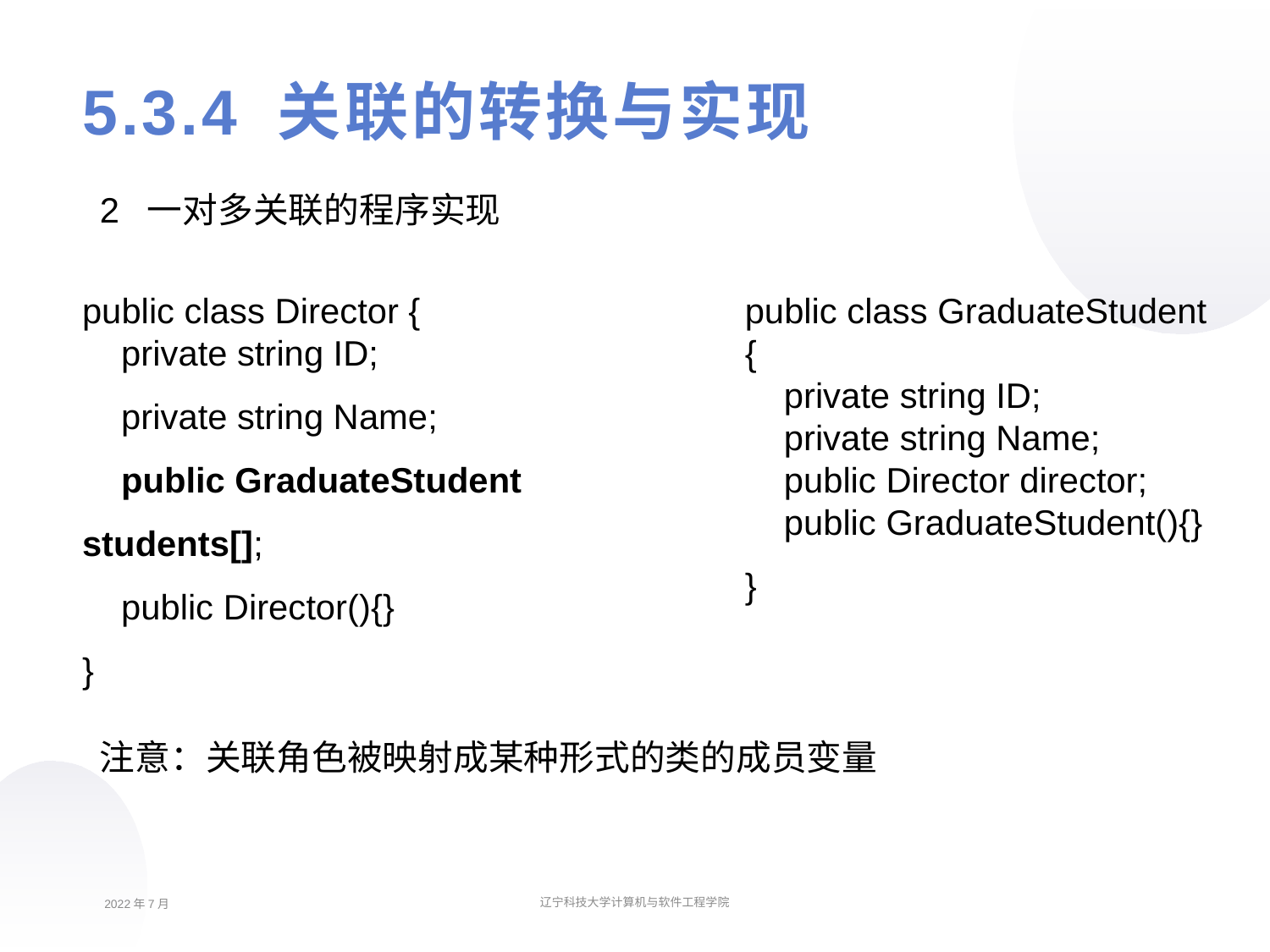

# 5.3.4 关联的转换与实现
2  一对多关联的程序实现
public class Director {    private string ID;    private string Name;
    public GraduateStudent students[];    public Director(){}}
public class GraduateStudent {    private string ID;    private string Name;    public Director director;    public GraduateStudent(){}}
注意：关联角色被映射成某种形式的类的成员变量

2022年7月
辽宁科技大学计算机与软件工程学院
96